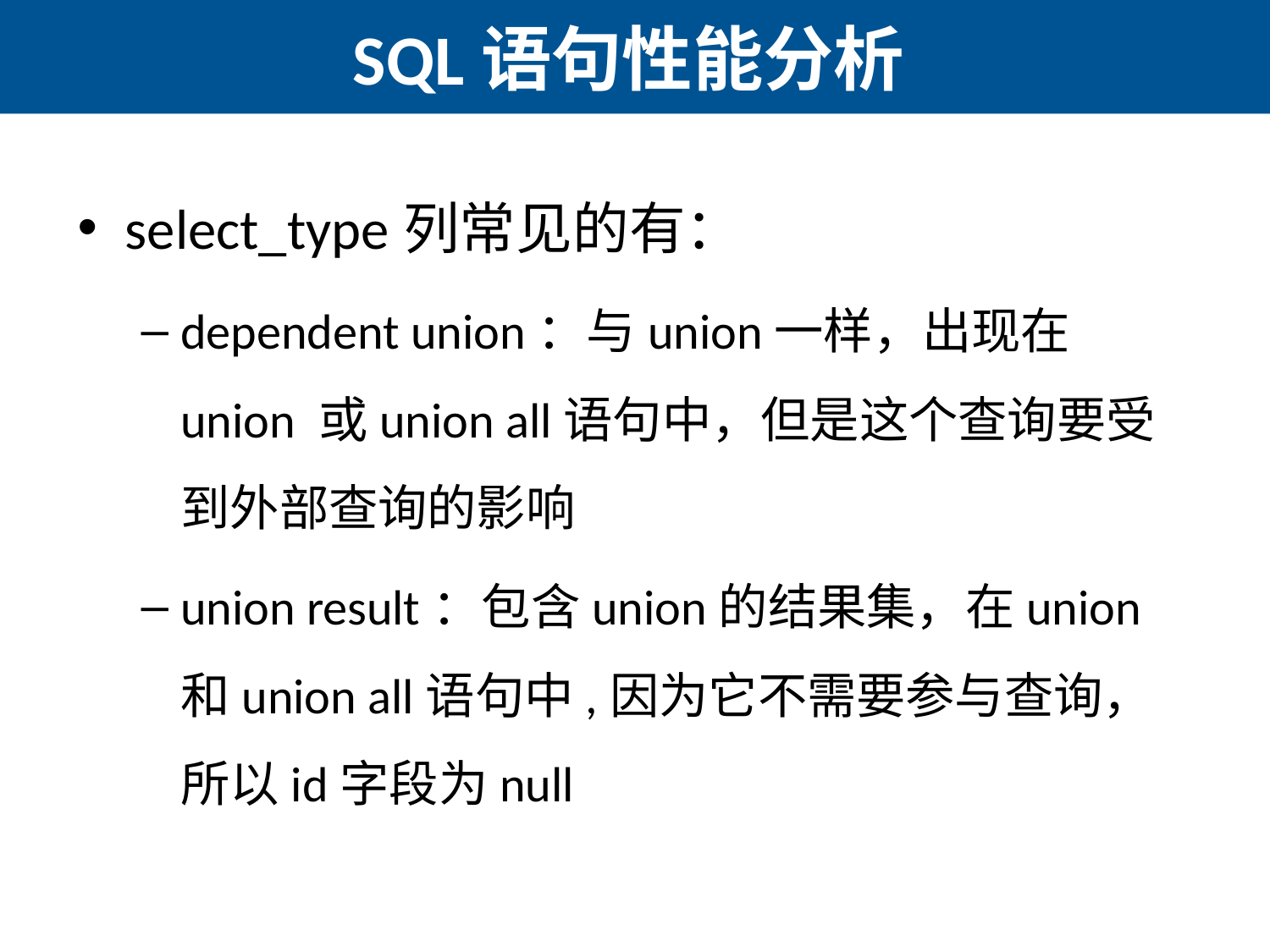

# SQL语句性能分析
select_type列常见的有：
dependent union：与union一样，出现在union 或union all语句中，但是这个查询要受到外部查询的影响
union result：包含union的结果集，在union和union all语句中,因为它不需要参与查询，所以id字段为null